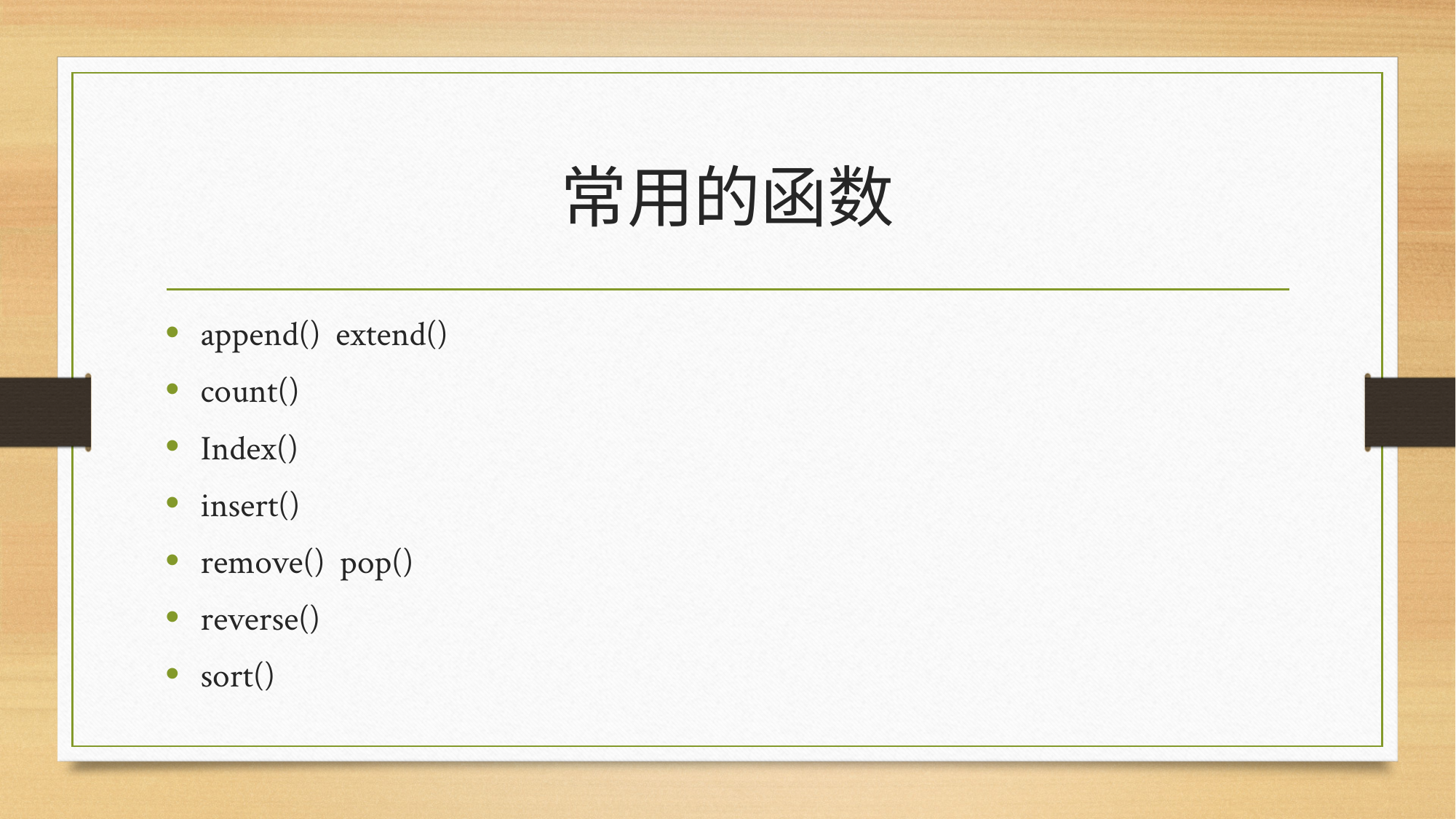

# 常用的函数
append()  extend()
count()
Index()
insert()
remove()  pop()
reverse()
sort()